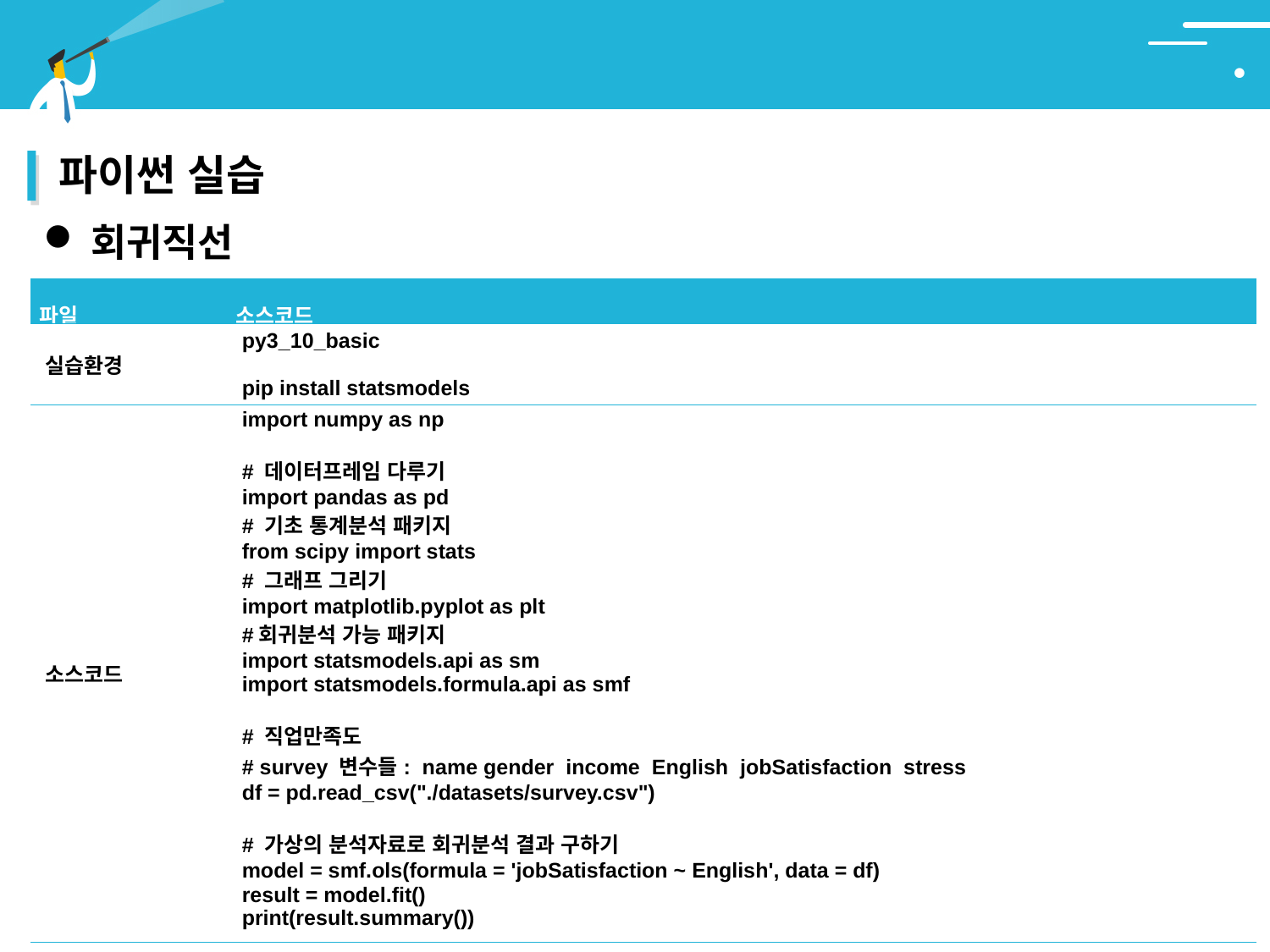

# 2. 회귀분석
파이썬 실습

회귀직선
| 파일 | 소스코드 |
| --- | --- |
| 실습환경 | py3\_10\_basic pip install statsmodels |
| 소스코드 | import numpy as np # 데이터프레임 다루기 import pandas as pd # 기초 통계분석 패키지 from scipy import stats # 그래프 그리기 import matplotlib.pyplot as plt #회귀분석 가능 패키지 import statsmodels.api as sm import statsmodels.formula.api as smf # 직업만족도 # survey 변수들: name gender income English jobSatisfaction stress df = pd.read\_csv("./datasets/survey.csv") # 가상의 분석자료로 회귀분석 결과 구하기 model = smf.ols(formula = 'jobSatisfaction ~ English', data = df) result = model.fit() print(result.summary()) |